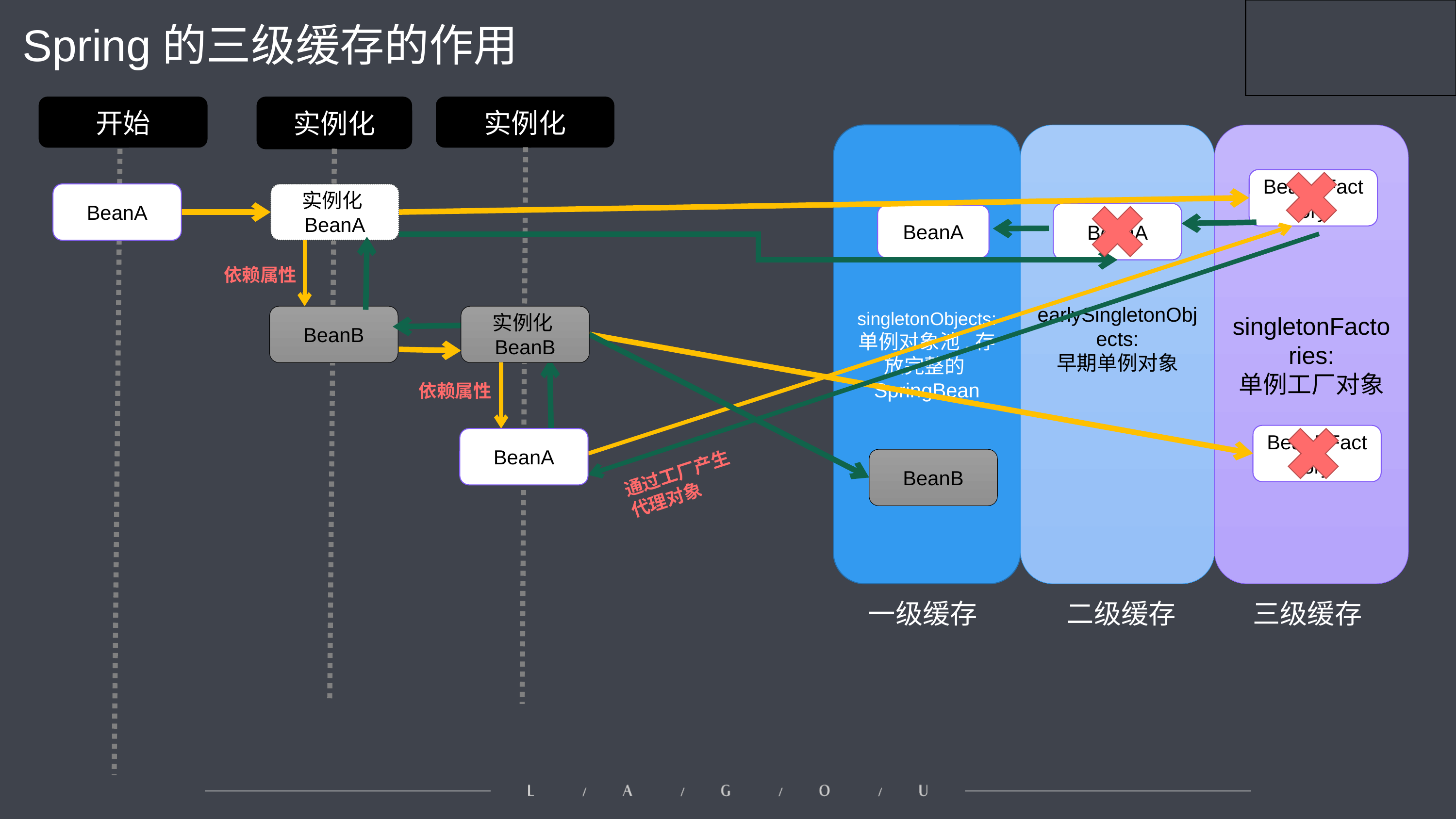

Spring的三级缓存的作用
开始
实例化
实例化
singletonObjects:
单例对象池.存放完整的SpringBean
earlySingletonObjects:
早期单例对象

singletonFactories:
单例工厂对象

BeanAFactory
BeanA
实例化BeanA

BeanA
BeanA
依赖属性
BeanB
实例化BeanB
依赖属性

BeanBFactory
BeanA
BeanB
通过工厂产生代理对象
一级缓存
二级缓存
三级缓存